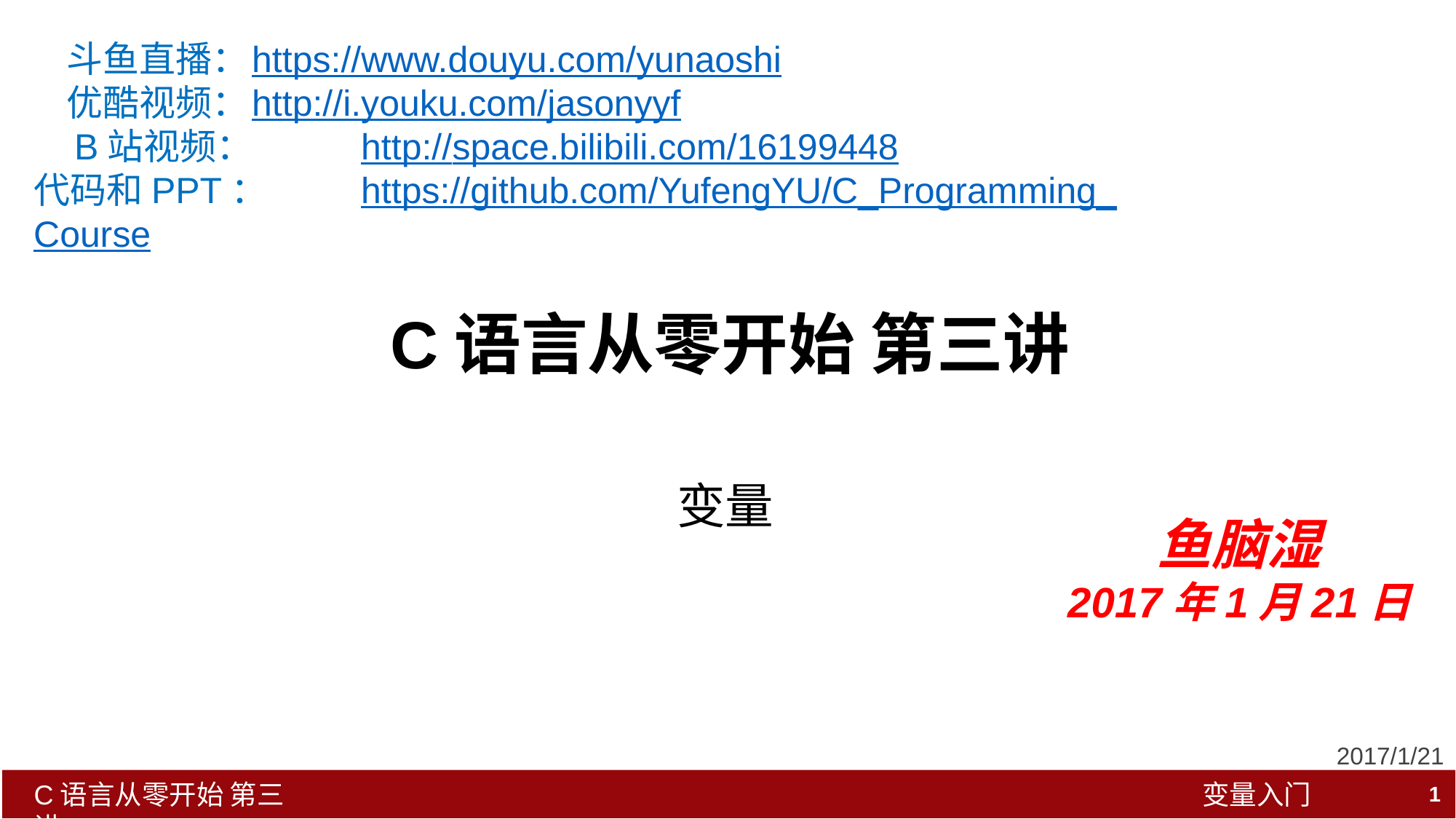

斗鱼直播：	https://www.douyu.com/yunaoshi
   优酷视频：	http://i.youku.com/jasonyyf
    B站视频：	http://space.bilibili.com/16199448
代码和PPT：	https://github.com/YufengYU/C_Programming_Course
# C语言从零开始 第三讲
变量
鱼脑湿
2017年1月21日
2017/1/21
1